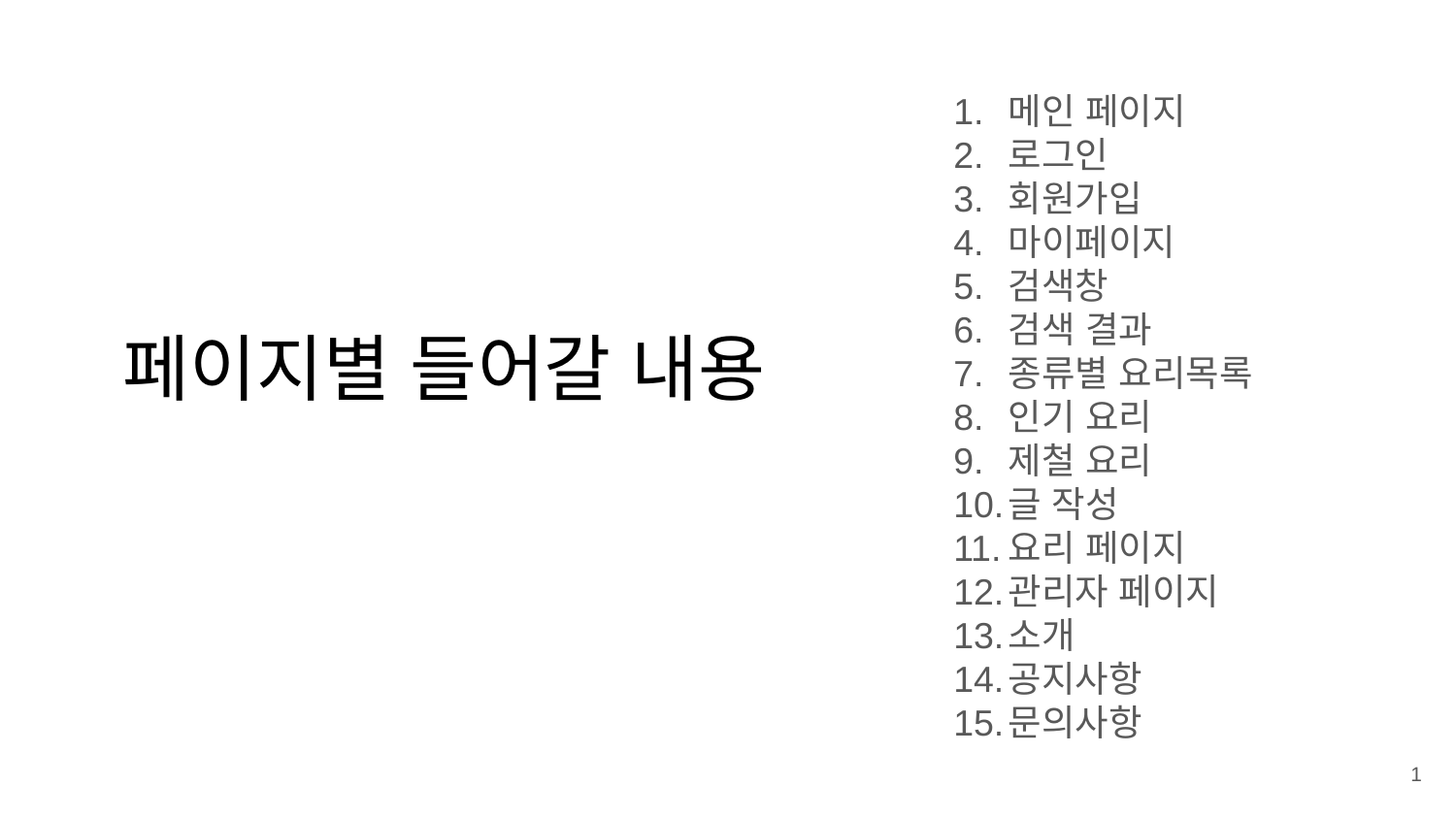

메인 페이지
로그인
회원가입
마이페이지
검색창
검색 결과
종류별 요리목록
인기 요리
제철 요리
글 작성
요리 페이지
관리자 페이지
소개
공지사항
문의사항
# 페이지별 들어갈 내용
1